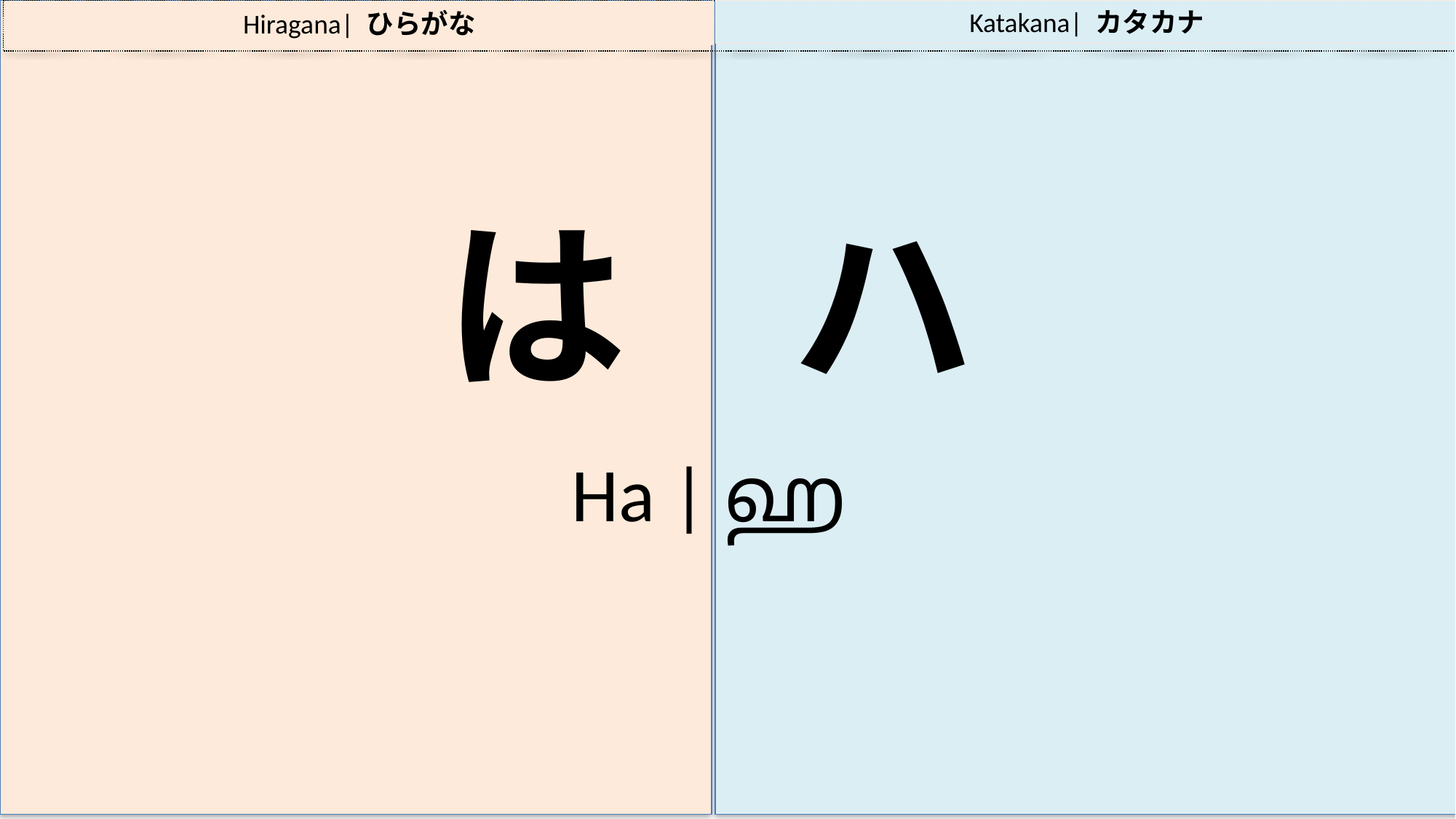

Katakana| カタカナ

Hiragana| ひらがな
は    ハ
Ha | ஹ